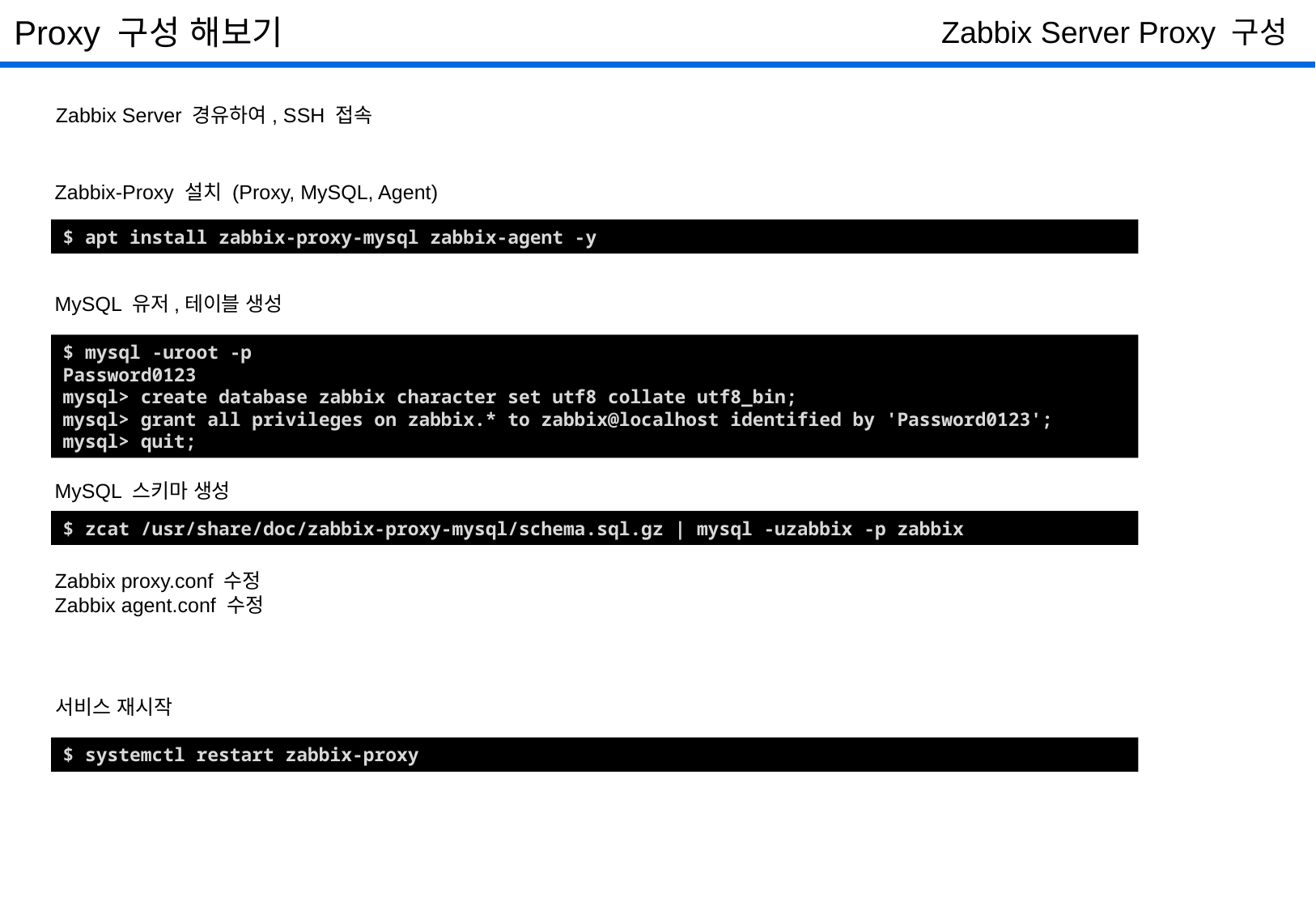

Proxy 구성 해보기
Zabbix Server Proxy 구성
Zabbix Server 경유하여, SSH 접속
Zabbix-Proxy 설치 (Proxy, MySQL, Agent)
$ apt install zabbix-proxy-mysql zabbix-agent -y
MySQL 유저,테이블 생성
$ mysql -uroot -p
Password0123
mysql> create database zabbix character set utf8 collate utf8_bin;
mysql> grant all privileges on zabbix.* to zabbix@localhost identified by 'Password0123';
mysql> quit;
MySQL 스키마 생성
$ zcat /usr/share/doc/zabbix-proxy-mysql/schema.sql.gz | mysql -uzabbix -p zabbix
Zabbix proxy.conf 수정
Zabbix agent.conf 수정
서비스 재시작
$ systemctl restart zabbix-proxy